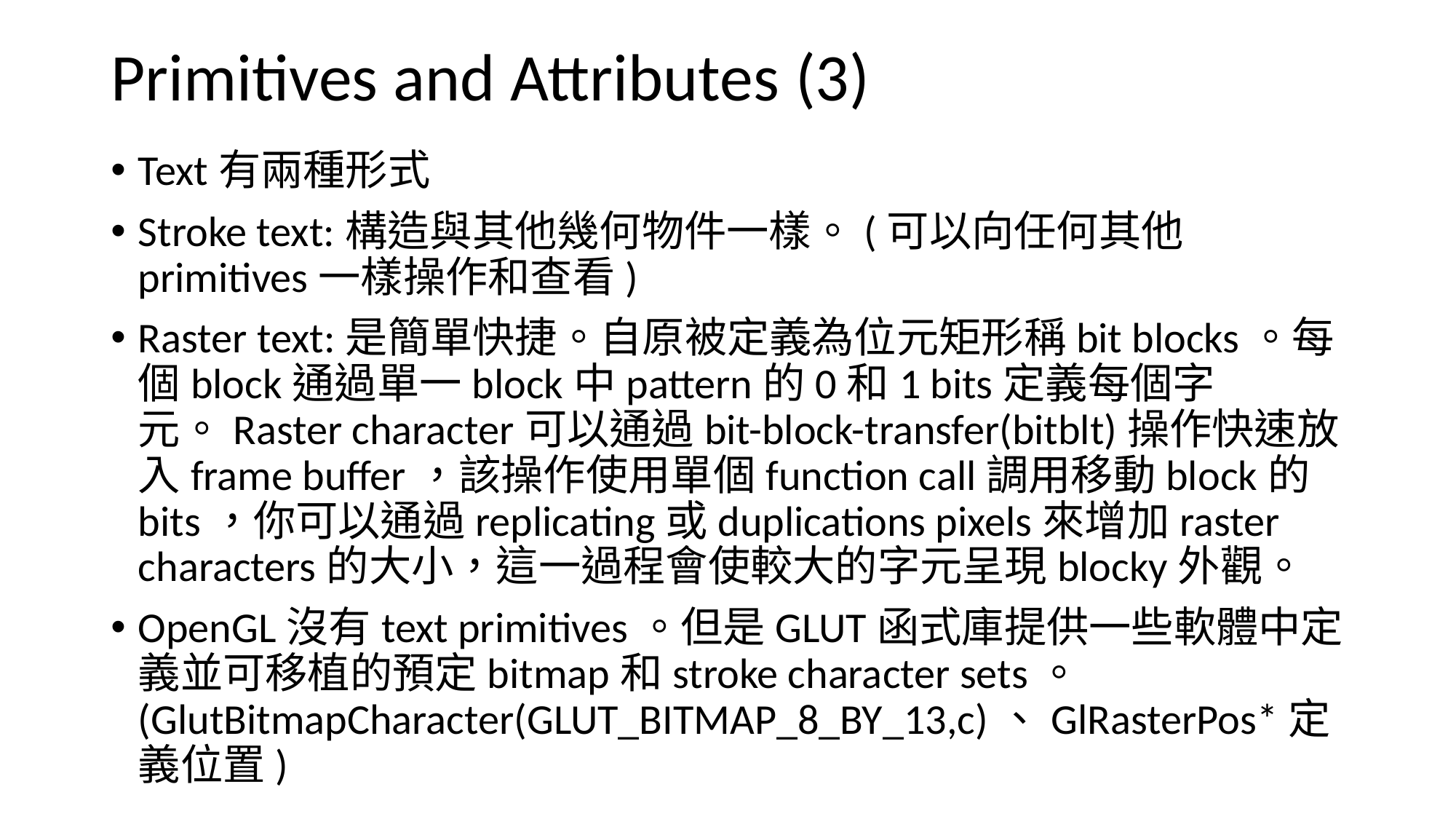

# Primitives and Attributes (3)
Text有兩種形式
Stroke text:構造與其他幾何物件一樣。(可以向任何其他primitives一樣操作和查看)
Raster text:是簡單快捷。自原被定義為位元矩形稱bit blocks。每個block通過單一block中pattern的0和1 bits定義每個字元。Raster character可以通過bit-block-transfer(bitblt)操作快速放入frame buffer，該操作使用單個function call調用移動block的bits，你可以通過replicating或duplications pixels來增加raster characters的大小，這一過程會使較大的字元呈現blocky外觀。
OpenGL沒有text primitives。但是GLUT函式庫提供一些軟體中定義並可移植的預定bitmap和stroke character sets。(GlutBitmapCharacter(GLUT_BITMAP_8_BY_13,c)、GlRasterPos*定義位置)